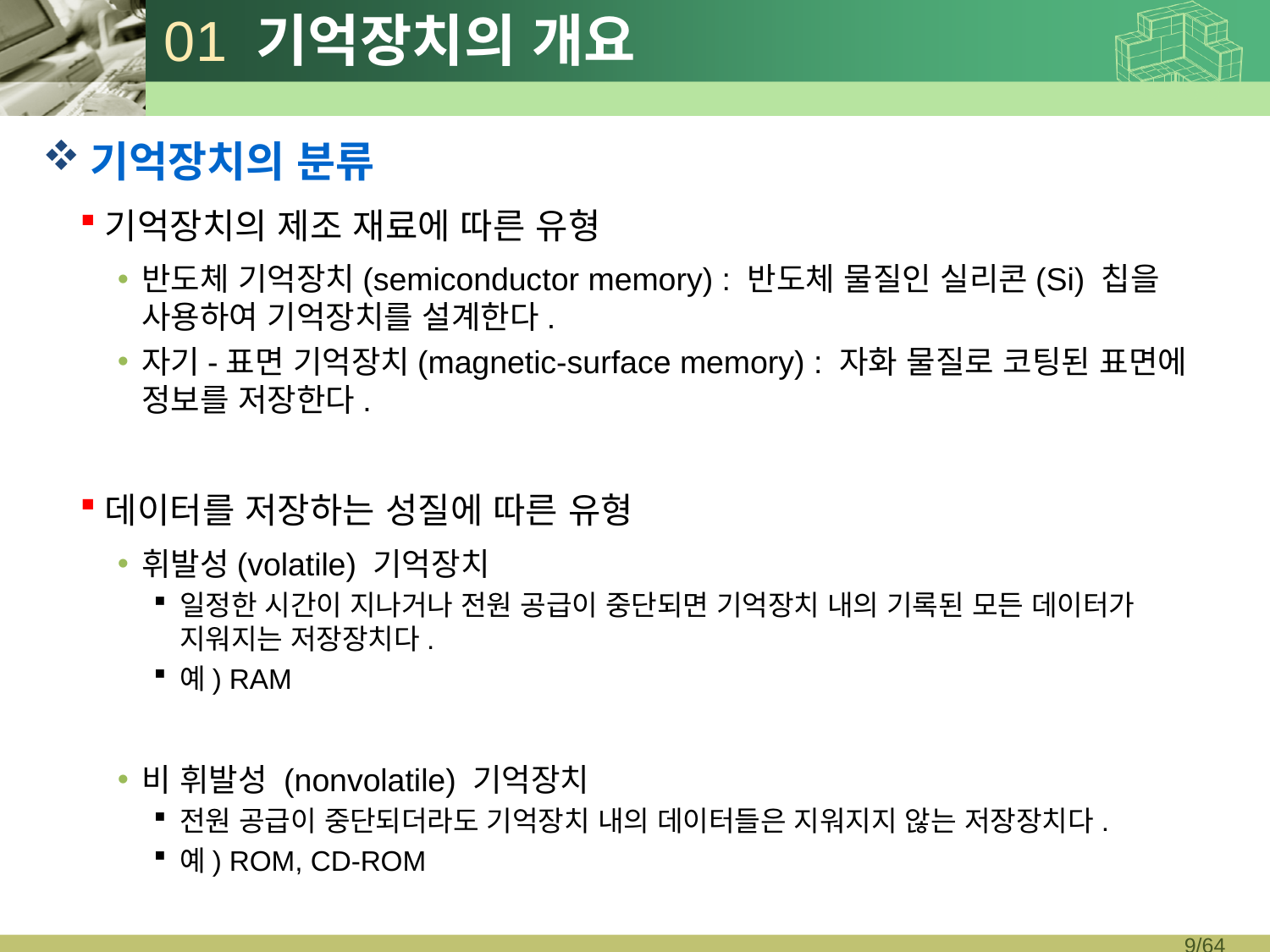

# 01 기억장치의 개요
기억장치의 분류
기억장치의 제조 재료에 따른 유형
반도체 기억장치(semiconductor memory) : 반도체 물질인 실리콘(Si) 칩을 사용하여 기억장치를 설계한다.
자기-표면 기억장치(magnetic-surface memory) : 자화 물질로 코팅된 표면에 정보를 저장한다.

데이터를 저장하는 성질에 따른 유형
휘발성(volatile) 기억장치
일정한 시간이 지나거나 전원 공급이 중단되면 기억장치 내의 기록된 모든 데이터가 지워지는 저장장치다.
예) RAM

비 휘발성 (nonvolatile) 기억장치
전원 공급이 중단되더라도 기억장치 내의 데이터들은 지워지지 않는 저장장치다.
예) ROM, CD-ROM